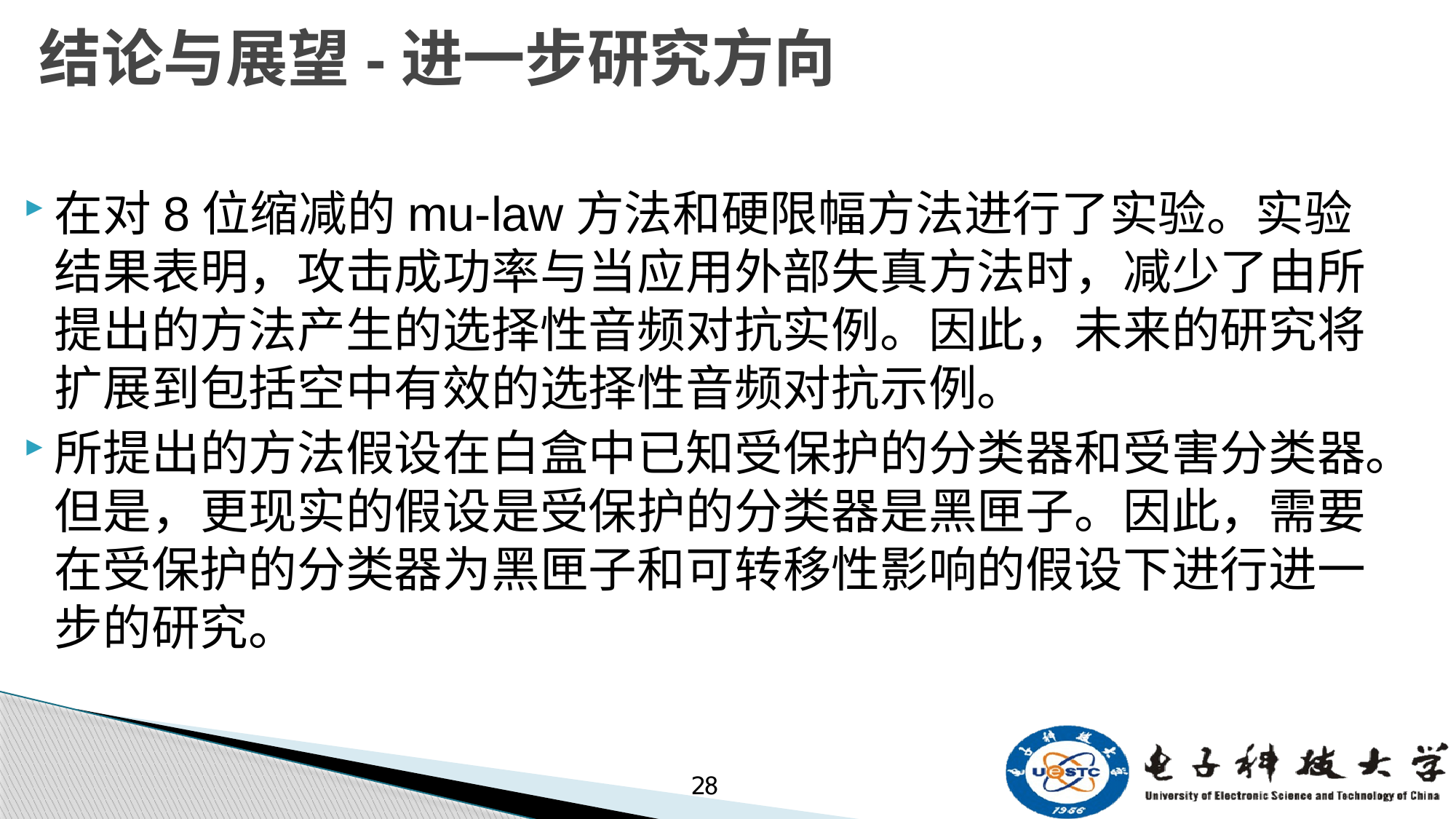

# 结论与展望-进一步研究方向
在对8位缩减的mu-law方法和硬限幅方法进行了实验。实验结果表明，攻击成功率与当应用外部失真方法时，减少了由所提出的方法产生的选择性音频对抗实例。因此，未来的研究将扩展到包括空中有效的选择性音频对抗示例。
所提出的方法假设在白盒中已知受保护的分类器和受害分类器。但是，更现实的假设是受保护的分类器是黑匣子。因此，需要在受保护的分类器为黑匣子和可转移性影响的假设下进行进一步的研究。
28